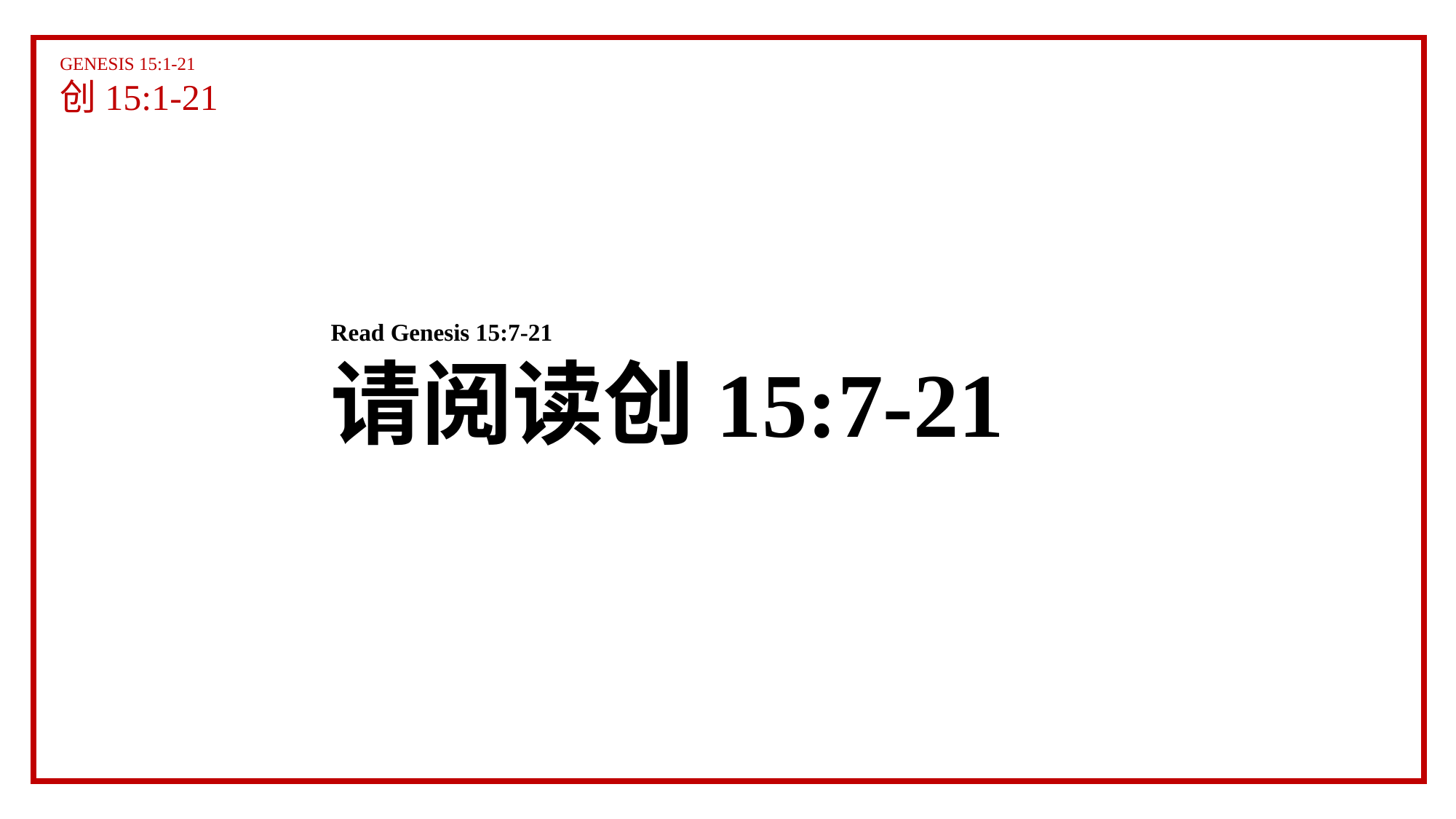

GENESIS 15:1-21
创15:1-21
Read Genesis 15:7-21
请阅读创15:7-21